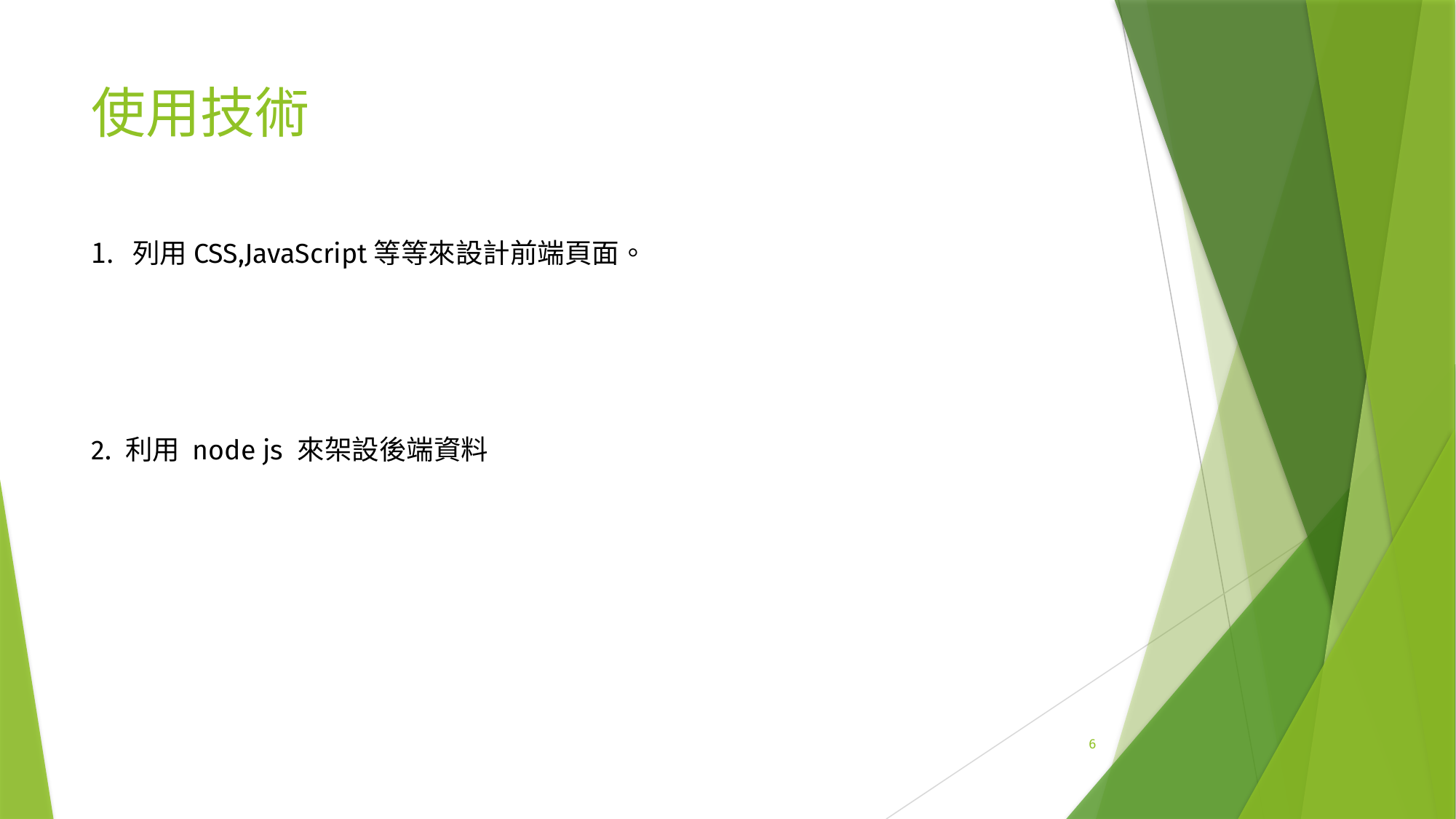

使用技術
列用CSS,JavaScript等等來設計前端頁面。

2. 利用 node js 來架設後端資料
6